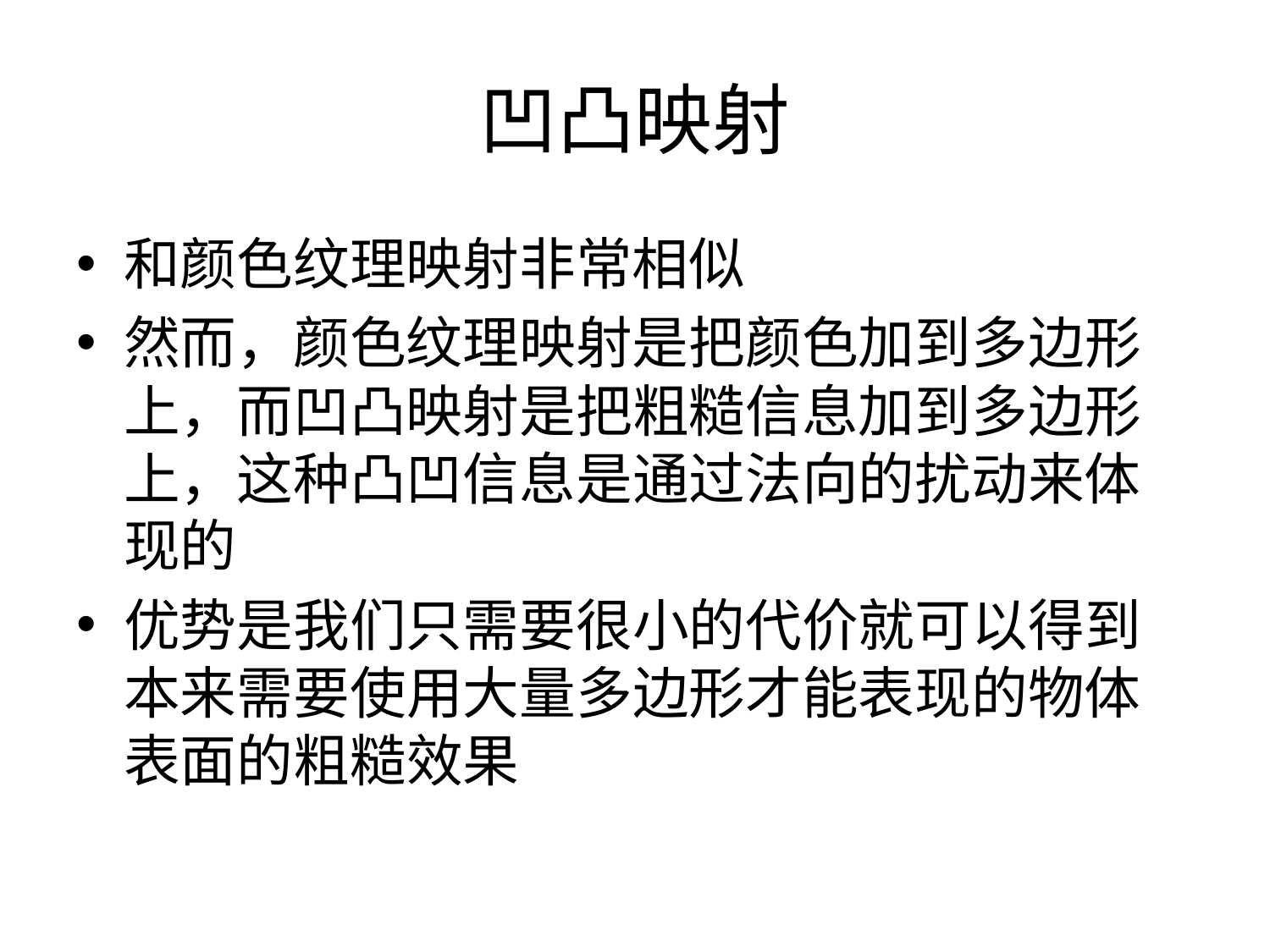

# 凹凸映射
和颜色纹理映射非常相似
然而，颜色纹理映射是把颜色加到多边形上，而凹凸映射是把粗糙信息加到多边形上，这种凸凹信息是通过法向的扰动来体现的
优势是我们只需要很小的代价就可以得到本来需要使用大量多边形才能表现的物体表面的粗糙效果